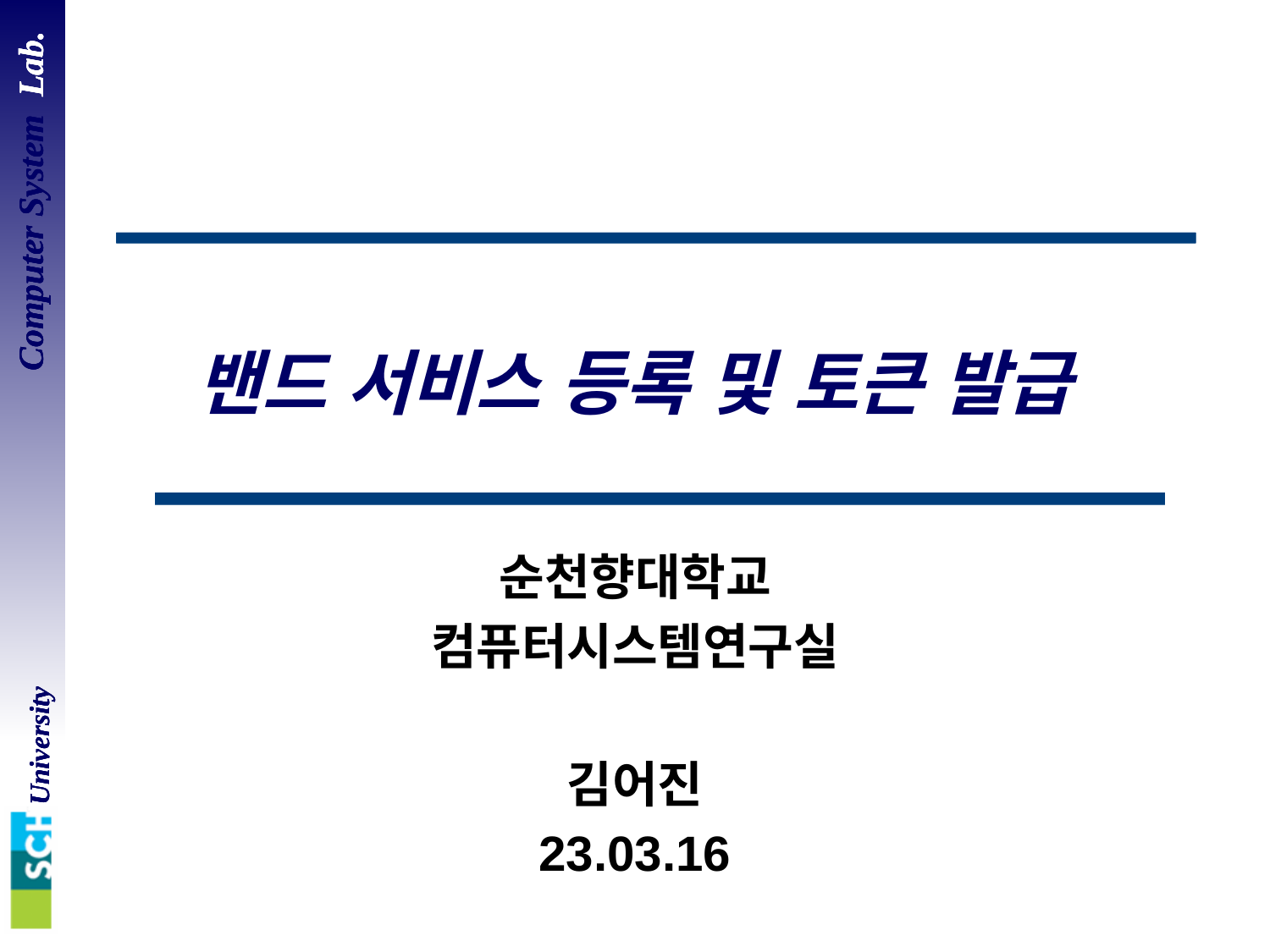

# 밴드 서비스 등록 및 토큰 발급
순천향대학교
컴퓨터시스템연구실

김어진
23.03.16